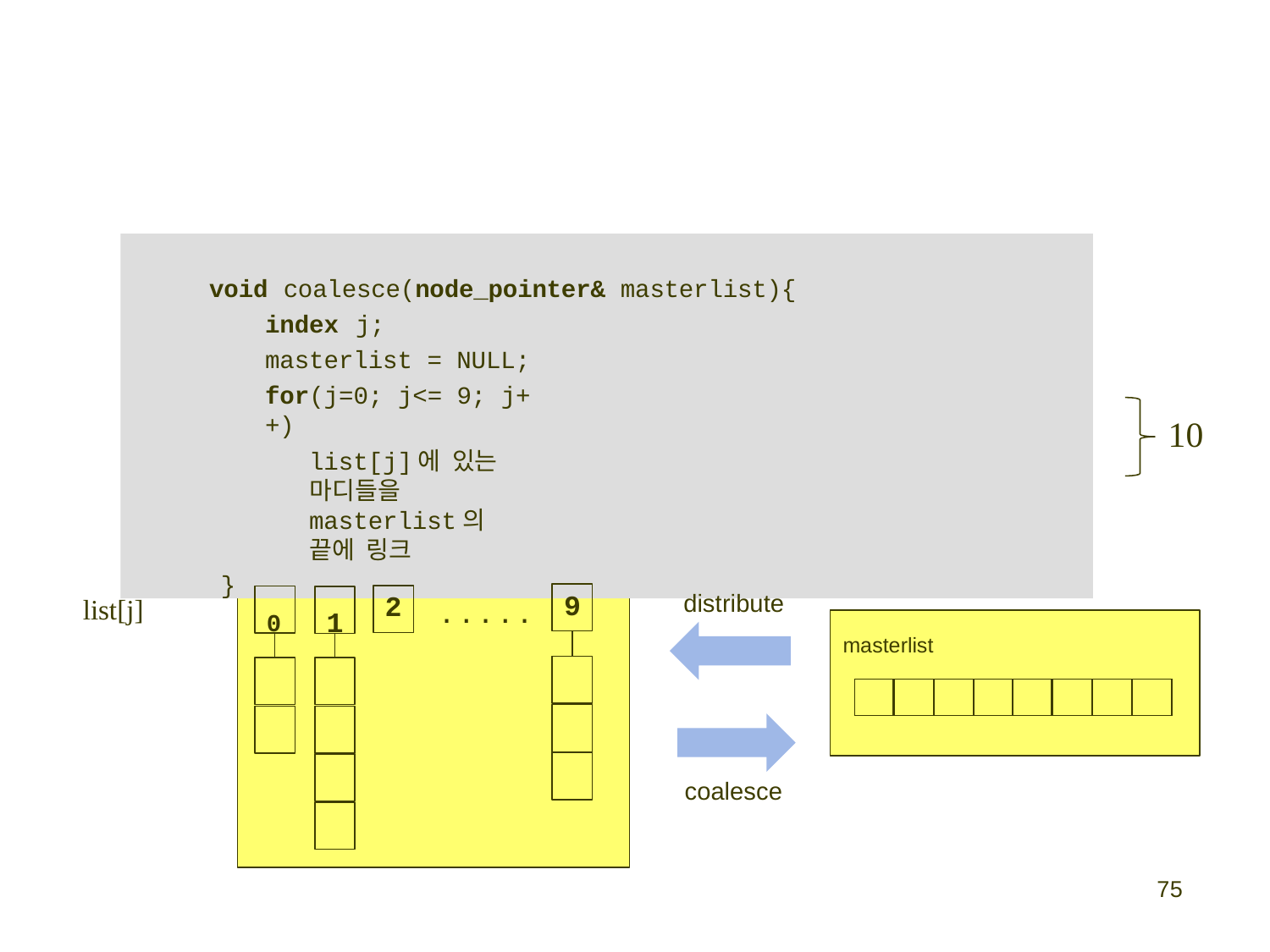

void coalesce(node_pointer& masterlist){
index j;  masterlist = NULL;
for(j=0; j<= 9; j++)
list[j]에 있는 마디들을 masterlist의 끝에 링크
}

10

distribute
9
. . . . .

2
0	1
list[j]

masterlist

|  |  |  |  |  |  |  |  |
| --- | --- | --- | --- | --- | --- | --- | --- |

coalesce
75